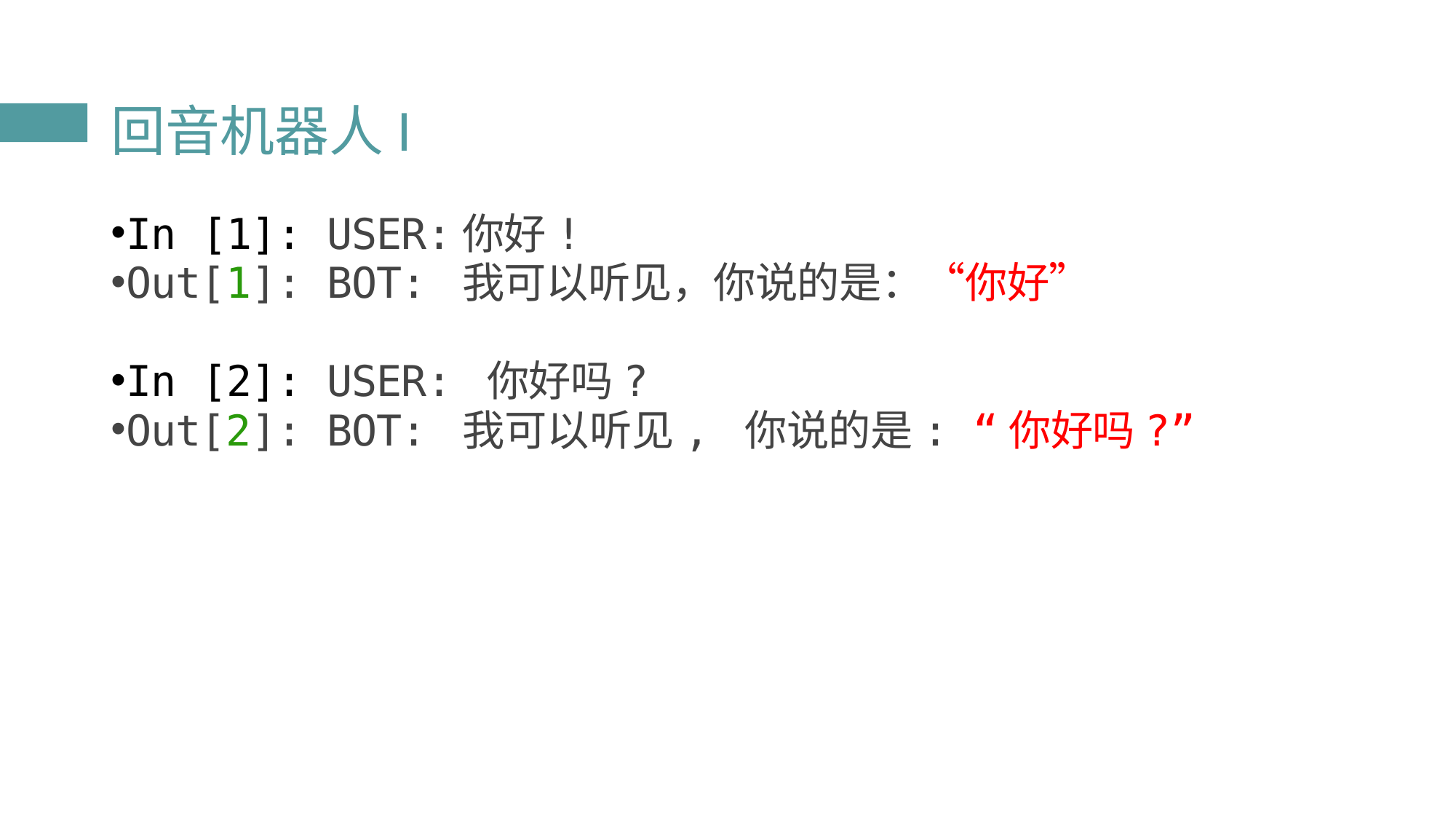

# 回音机器人I
In [1]: USER:你好!
Out[1]: BOT: 我可以听见，你说的是：“你好”

In [2]: USER: 你好吗?
Out[2]: BOT: 我可以听见, 你说的是: “你好吗?”